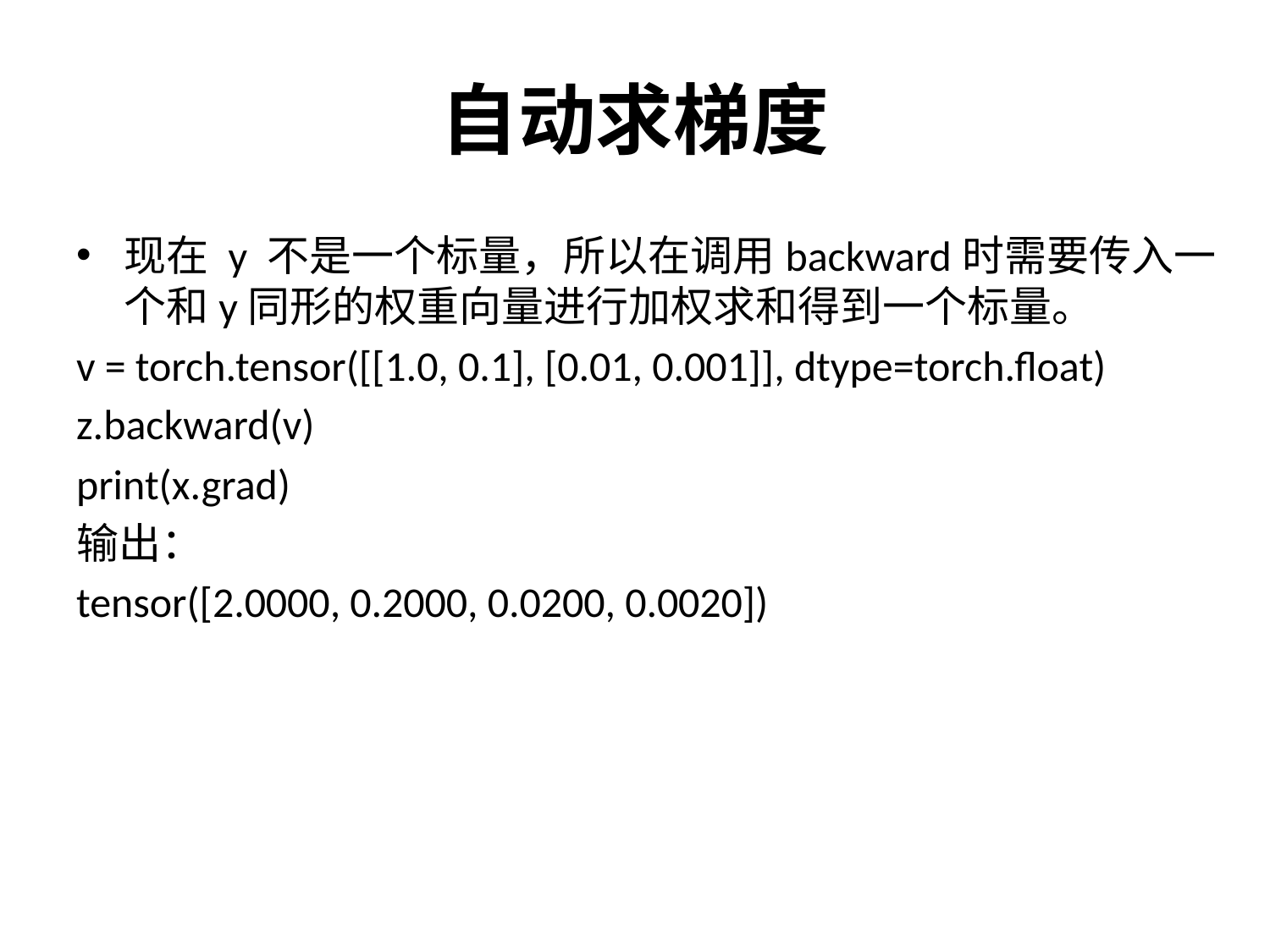

# 自动求梯度
现在 y 不是一个标量，所以在调用backward时需要传入一个和y同形的权重向量进行加权求和得到一个标量。
v = torch.tensor([[1.0, 0.1], [0.01, 0.001]], dtype=torch.float)
z.backward(v)
print(x.grad)
输出：
tensor([2.0000, 0.2000, 0.0200, 0.0020])